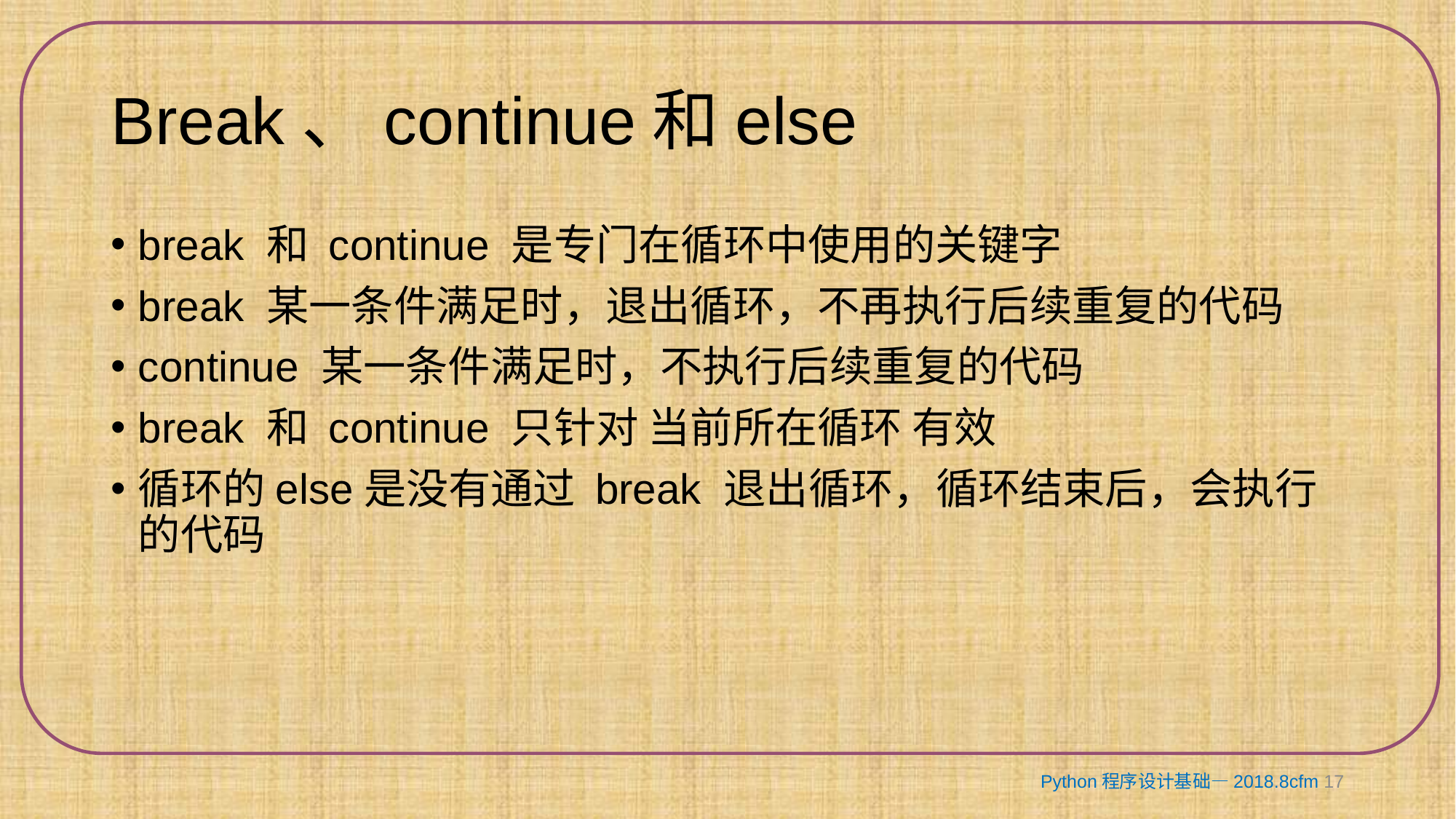

# Break、continue和else
break 和 continue 是专门在循环中使用的关键字
break 某一条件满足时，退出循环，不再执行后续重复的代码
continue 某一条件满足时，不执行后续重复的代码
break 和 continue 只针对 当前所在循环 有效
循环的else是没有通过 break 退出循环，循环结束后，会执行的代码

Python程序设计基础—2018.8cfm 17